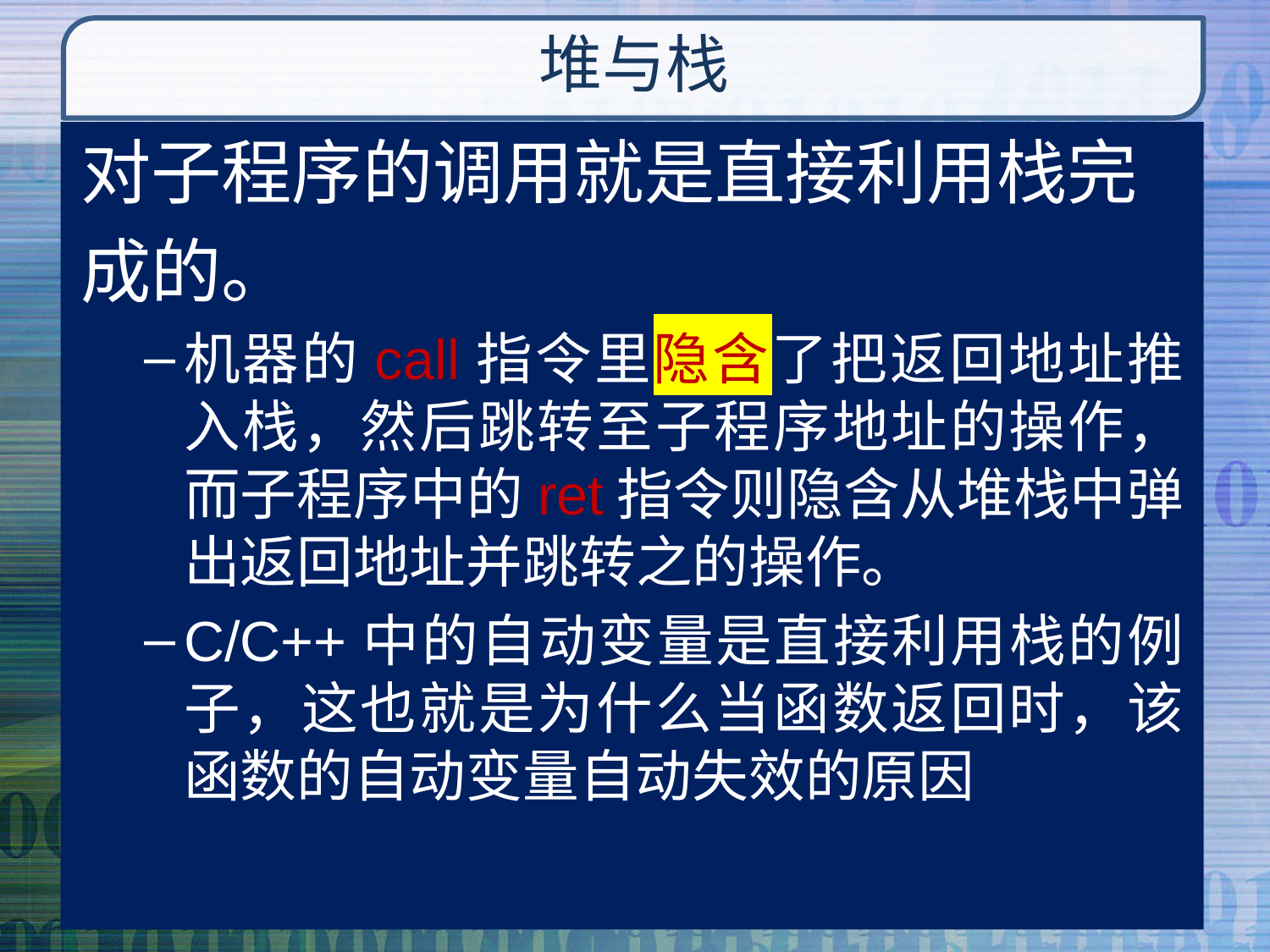

# 堆与栈
对子程序的调用就是直接利用栈完
成的。
机器的call指令里隐含了把返回地址推入栈，然后跳转至子程序地址的操作，而子程序中的ret指令则隐含从堆栈中弹出返回地址并跳转之的操作。
C/C++中的自动变量是直接利用栈的例子，这也就是为什么当函数返回时，该函数的自动变量自动失效的原因